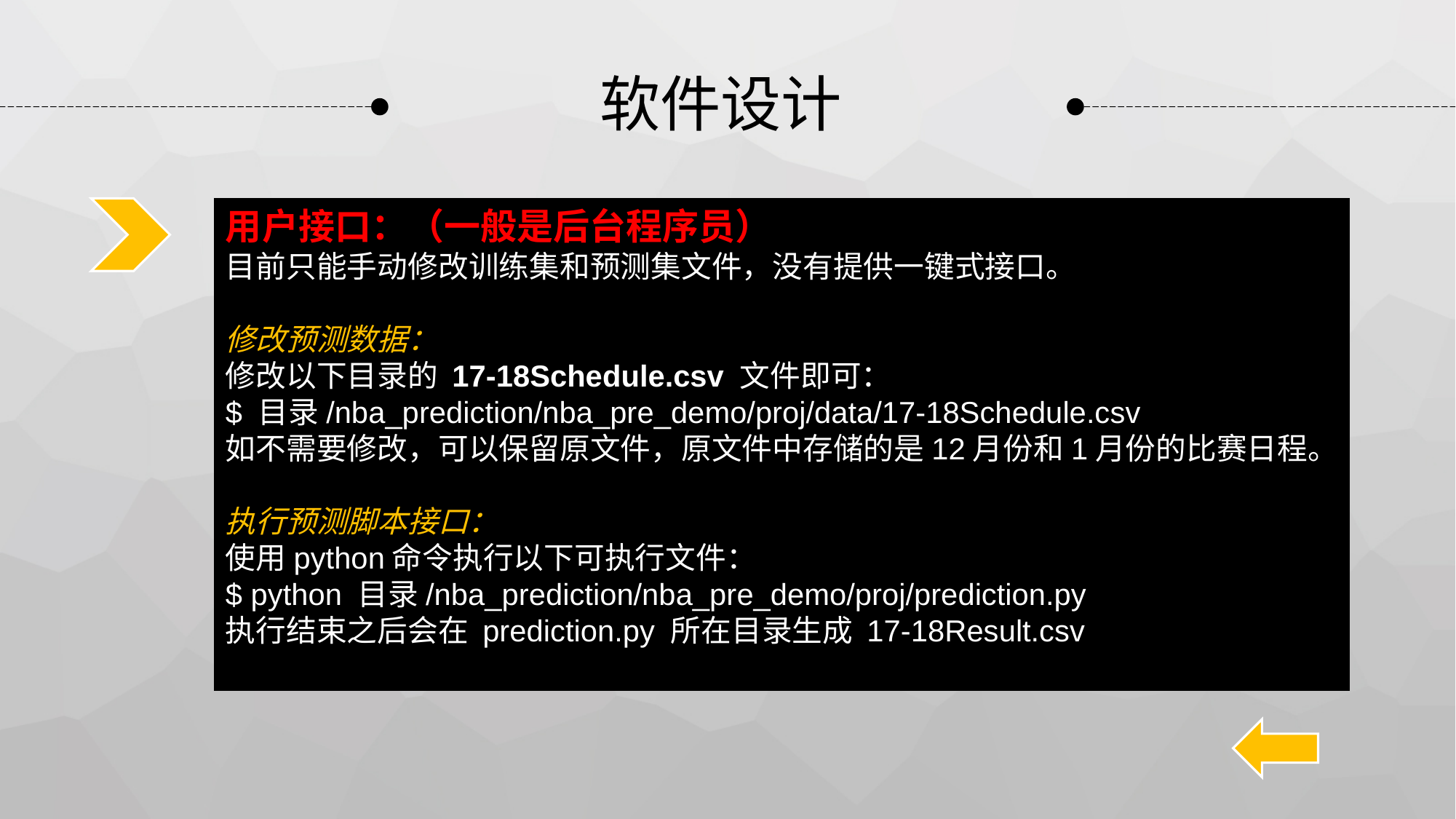

# 软件设计

用户接口：（一般是后台程序员）
目前只能手动修改训练集和预测集文件，没有提供一键式接口。
修改预测数据：
修改以下目录的 17-18Schedule.csv 文件即可：
$ 目录/nba_prediction/nba_pre_demo/proj/data/17-18Schedule.csv
如不需要修改，可以保留原文件，原文件中存储的是12月份和1月份的比赛日程。
执行预测脚本接口：
使用python命令执行以下可执行文件：
$ python 目录/nba_prediction/nba_pre_demo/proj/prediction.py
执行结束之后会在 prediction.py 所在目录生成 17-18Result.csv